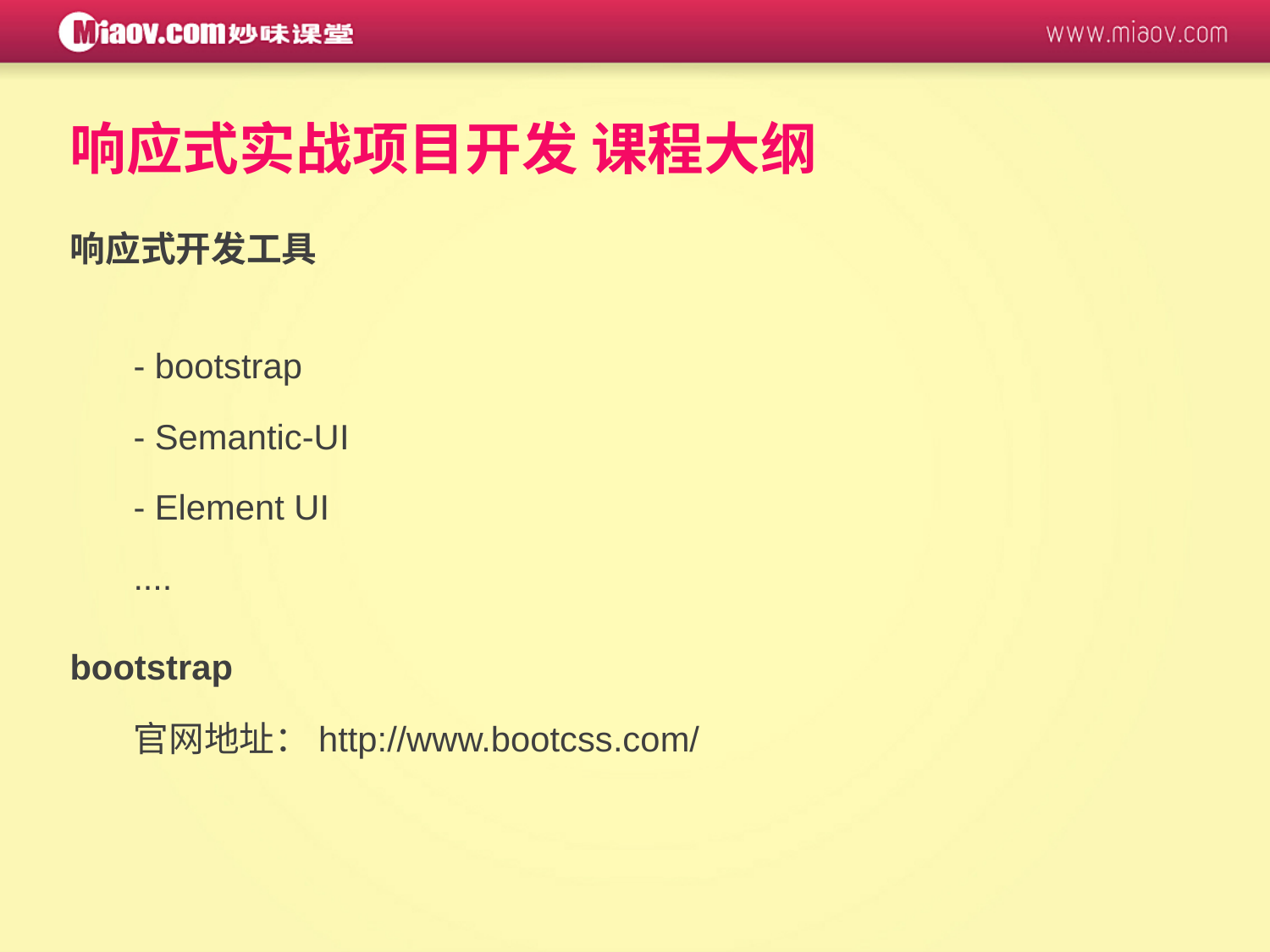

响应式实战项目开发 课程大纲

响应式开发工具

- bootstrap
- Semantic-UI
- Element UI
....

bootstrap
官网地址：http://www.bootcss.com/